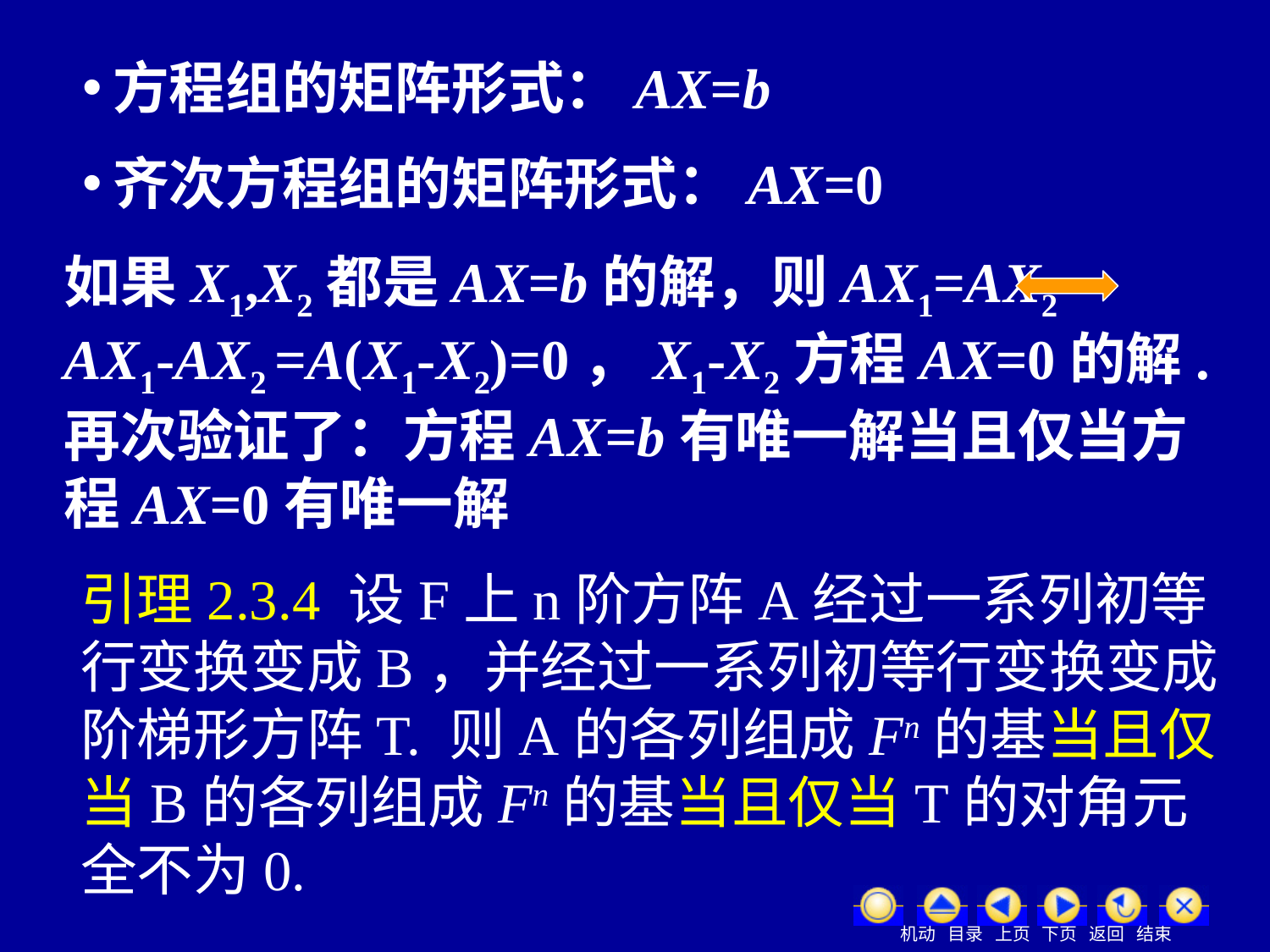

方程组的矩阵形式：AX=b
齐次方程组的矩阵形式：AX=0
如果X1,X2都是AX=b的解，则AX1=AX2          AX1-AX2 =A(X1-X2)=0，X1-X2方程AX=0的解.再次验证了：方程AX=b有唯一解当且仅当方程AX=0有唯一解

引理2.3.4 设F上n阶方阵A经过一系列初等行变换变成B，并经过一系列初等行变换变成阶梯形方阵T. 则A的各列组成Fn的基当且仅当B的各列组成Fn的基当且仅当T的对角元全不为0.